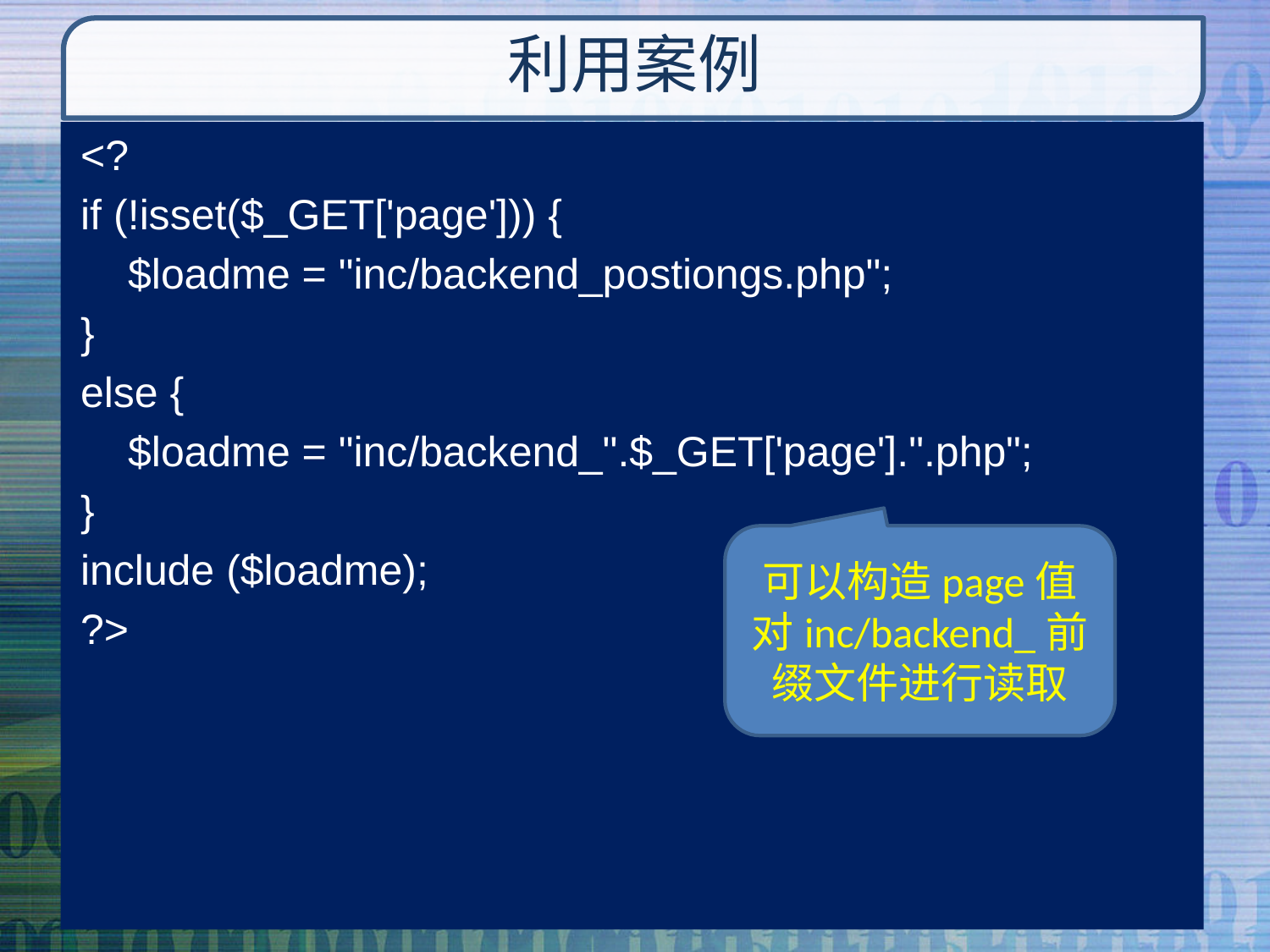

# 利用案例
<?
if (!isset($_GET['page'])) {
    $loadme = "inc/backend_postiongs.php";
}
else {
    $loadme = "inc/backend_".$_GET['page'].".php";
}
include ($loadme);
?>
可以构造page值对inc/backend_前缀文件进行读取